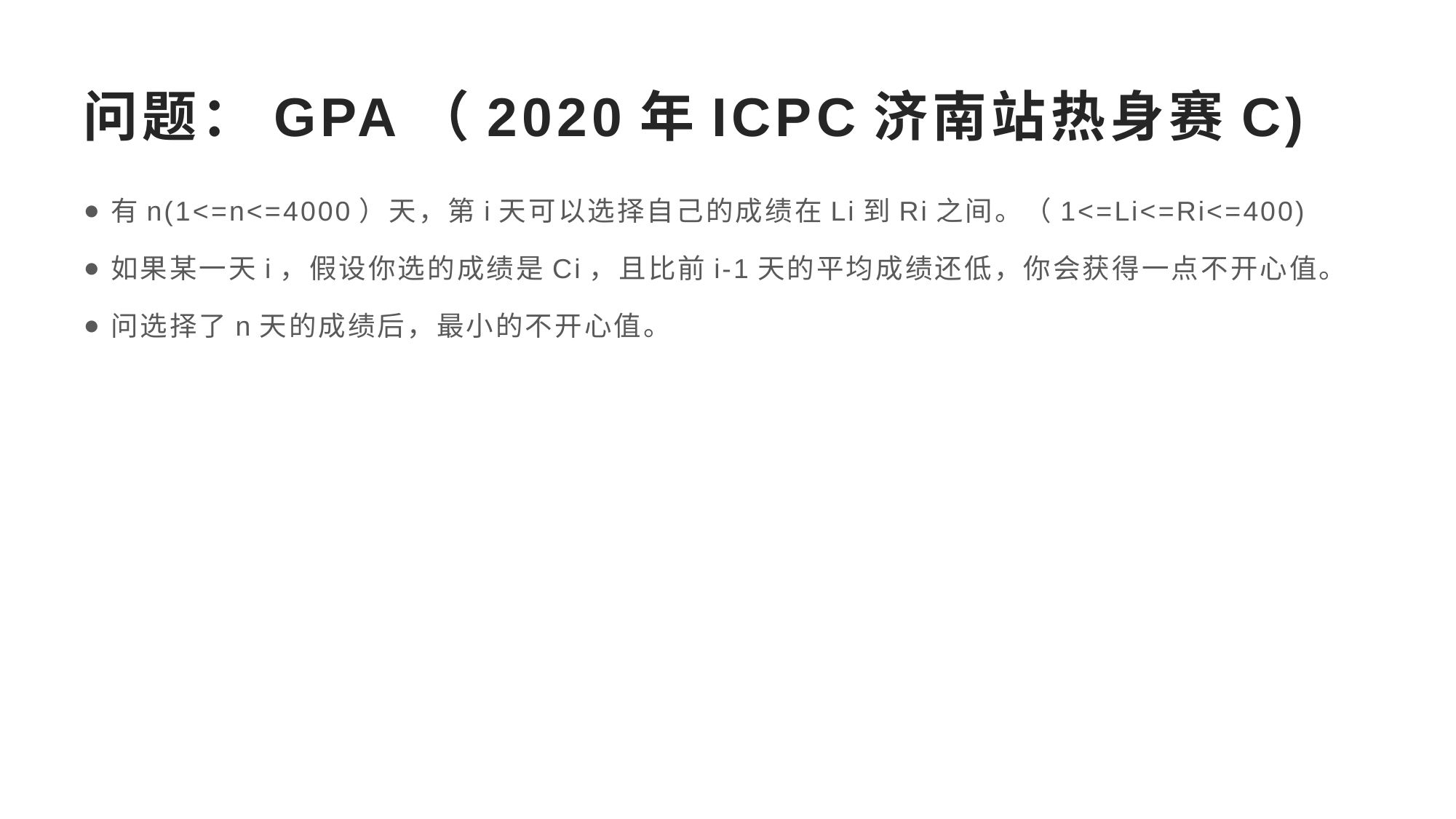

# 问题：GPA（2020年ICPC济南站热身赛C)
有n(1<=n<=4000）天，第i天可以选择自己的成绩在Li到Ri之间。（1<=Li<=Ri<=400)
如果某一天i，假设你选的成绩是Ci，且比前i-1天的平均成绩还低，你会获得一点不开心值。
问选择了n天的成绩后，最小的不开心值。